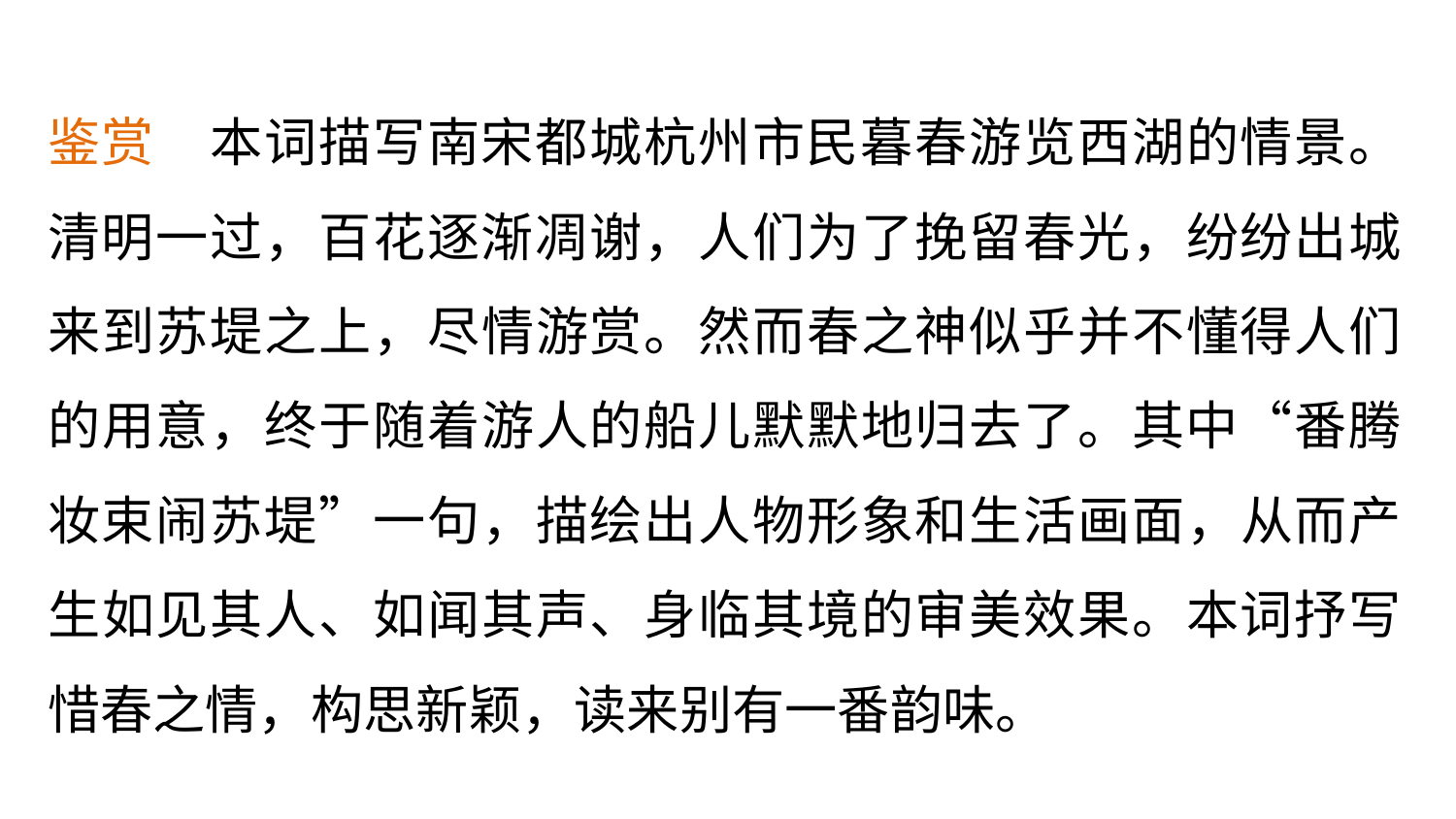

鉴赏　本词描写南宋都城杭州市民暮春游览西湖的情景。清明一过，百花逐渐凋谢，人们为了挽留春光，纷纷出城来到苏堤之上，尽情游赏。然而春之神似乎并不懂得人们的用意，终于随着游人的船儿默默地归去了。其中“番腾妆束闹苏堤”一句，描绘出人物形象和生活画面，从而产生如见其人、如闻其声、身临其境的审美效果。本词抒写惜春之情，构思新颖，读来别有一番韵味。